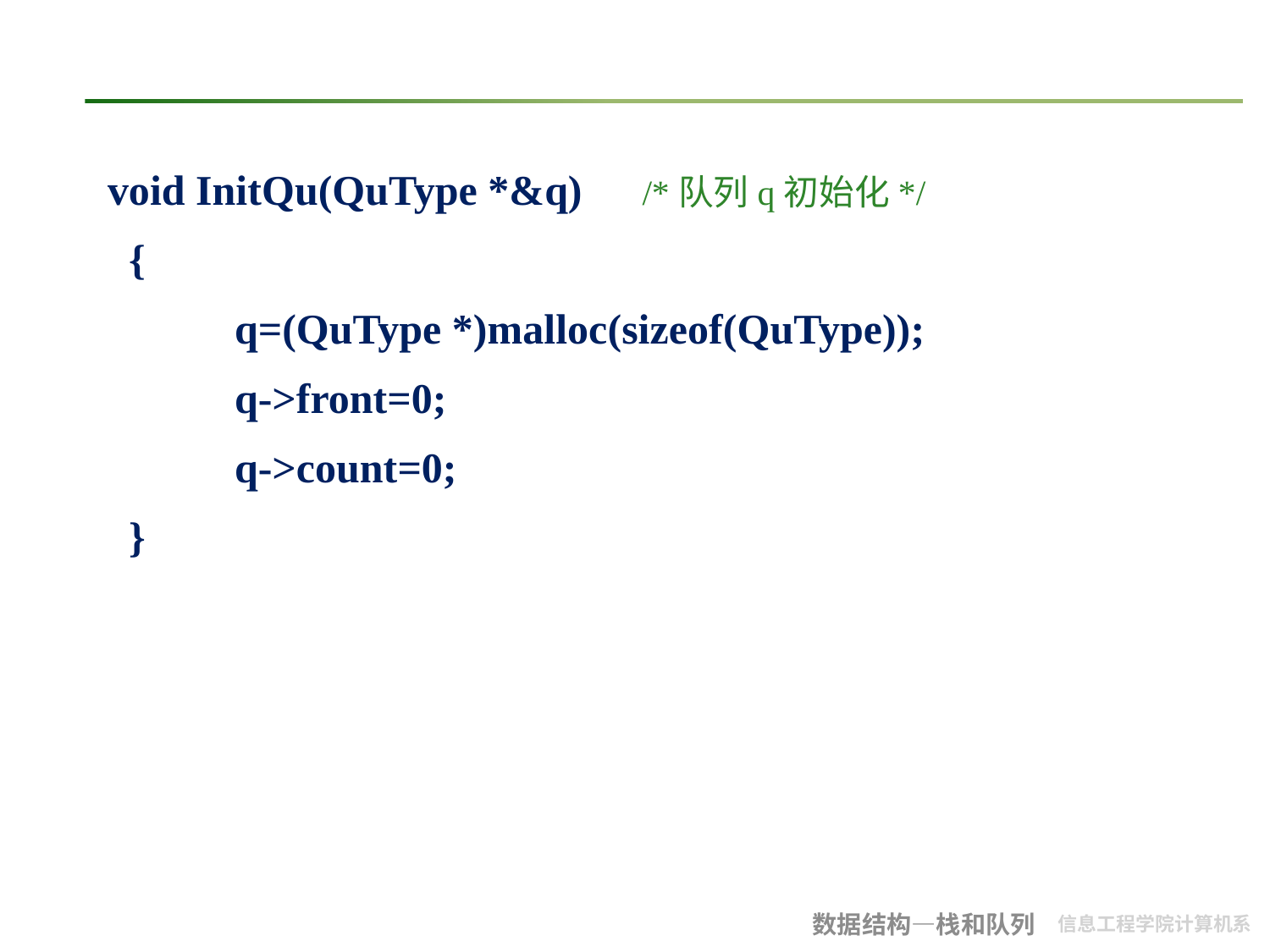

#
void InitQu(QuType *&q)	   /*队列q初始化*/
  {
	q=(QuType *)malloc(sizeof(QuType));
	q->front=0;
	q->count=0;
  }